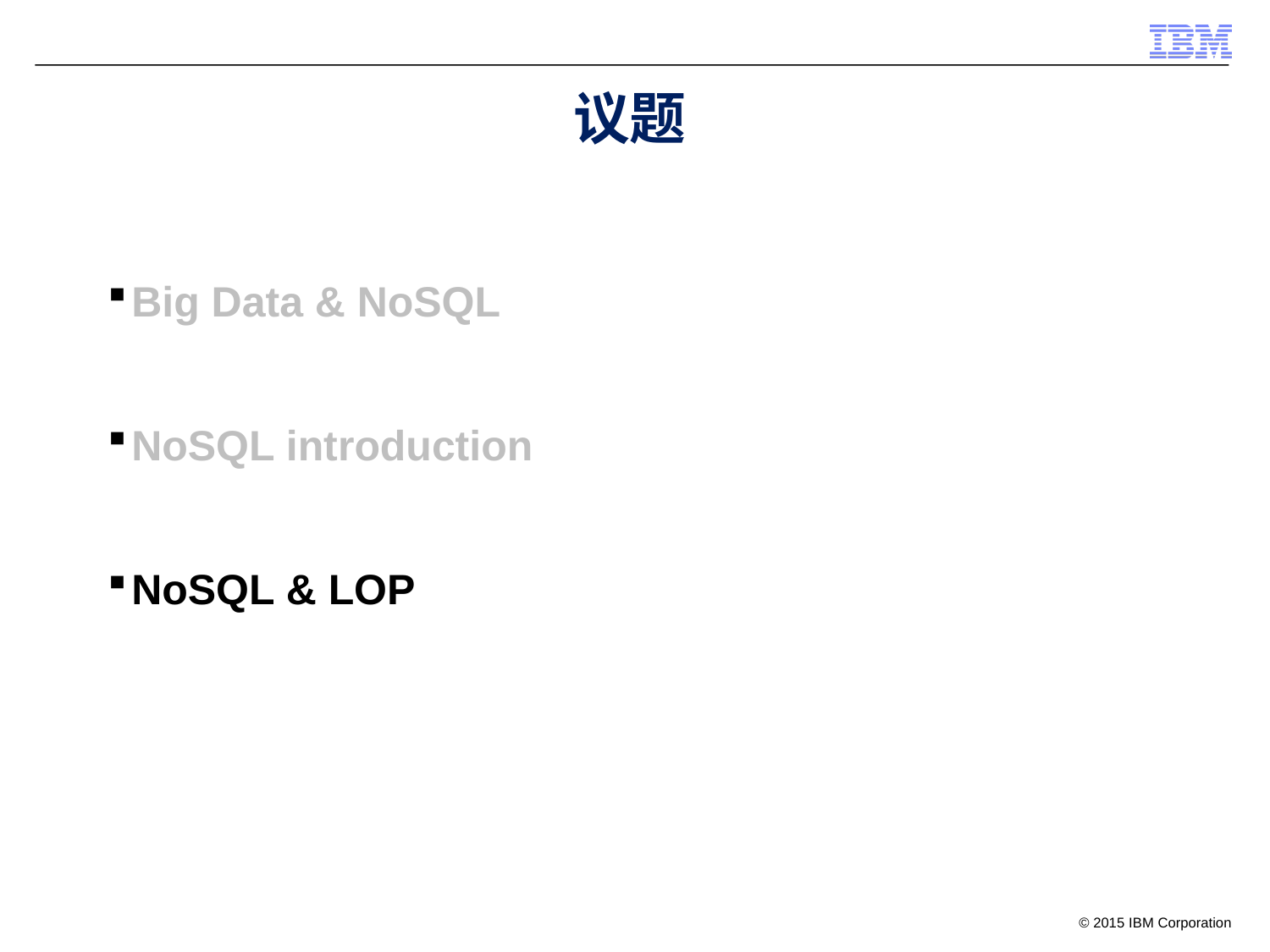

议题

Big Data & NoSQL

NoSQL introduction

NoSQL & LOP